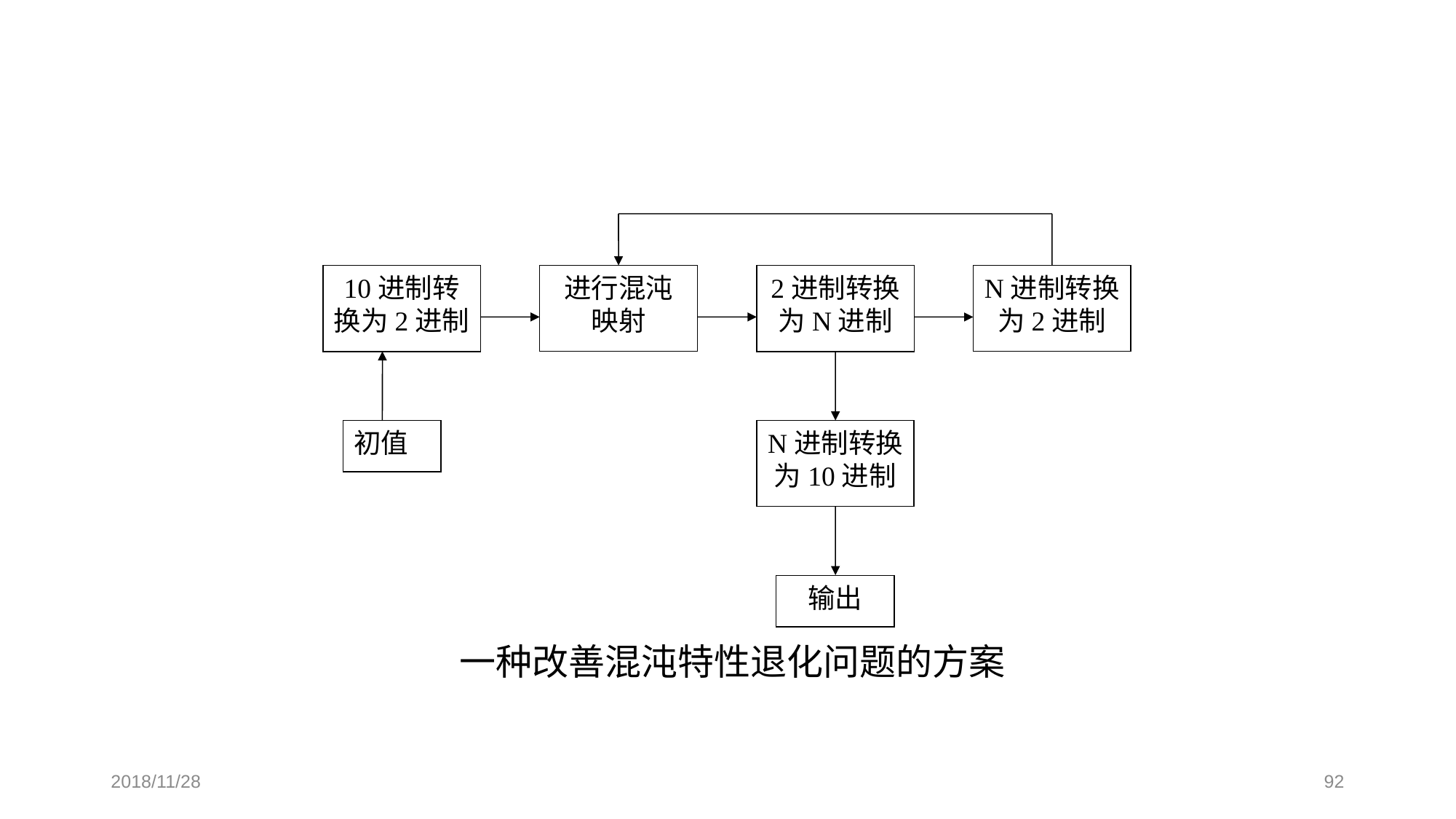

一种改善特性退化问题的思考

10进制转换为2进制
进行混沌映射
2进制转换为N进制
N进制转换为2进制

初值
N进制转换为10进制

输出
一种改善混沌特性退化问题的方案
2018/11/28
92